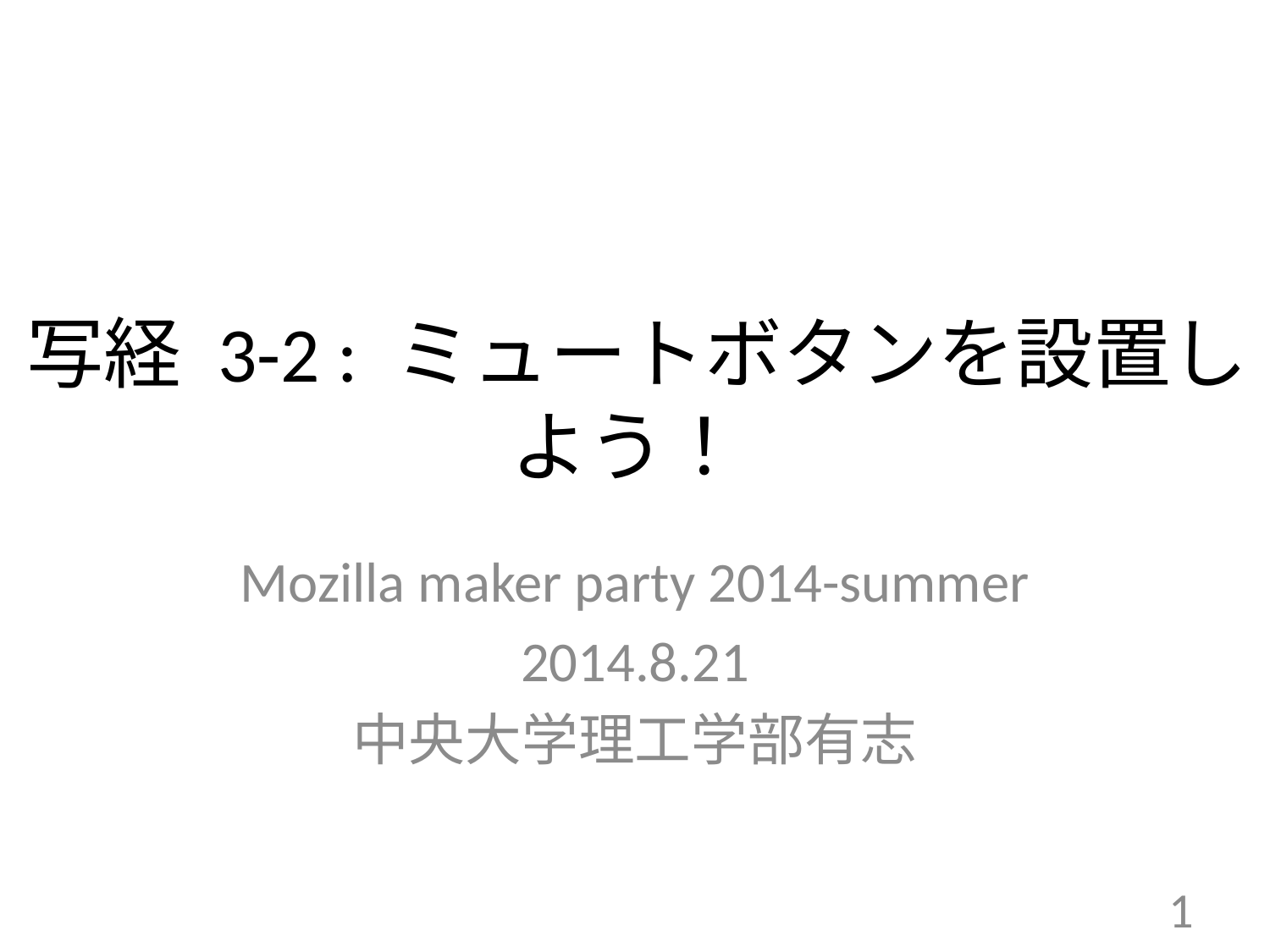

# 写経 3-2 : ミュートボタンを設置しよう！
Mozilla maker party 2014-summer
2014.8.21
中央大学理工学部有志

1